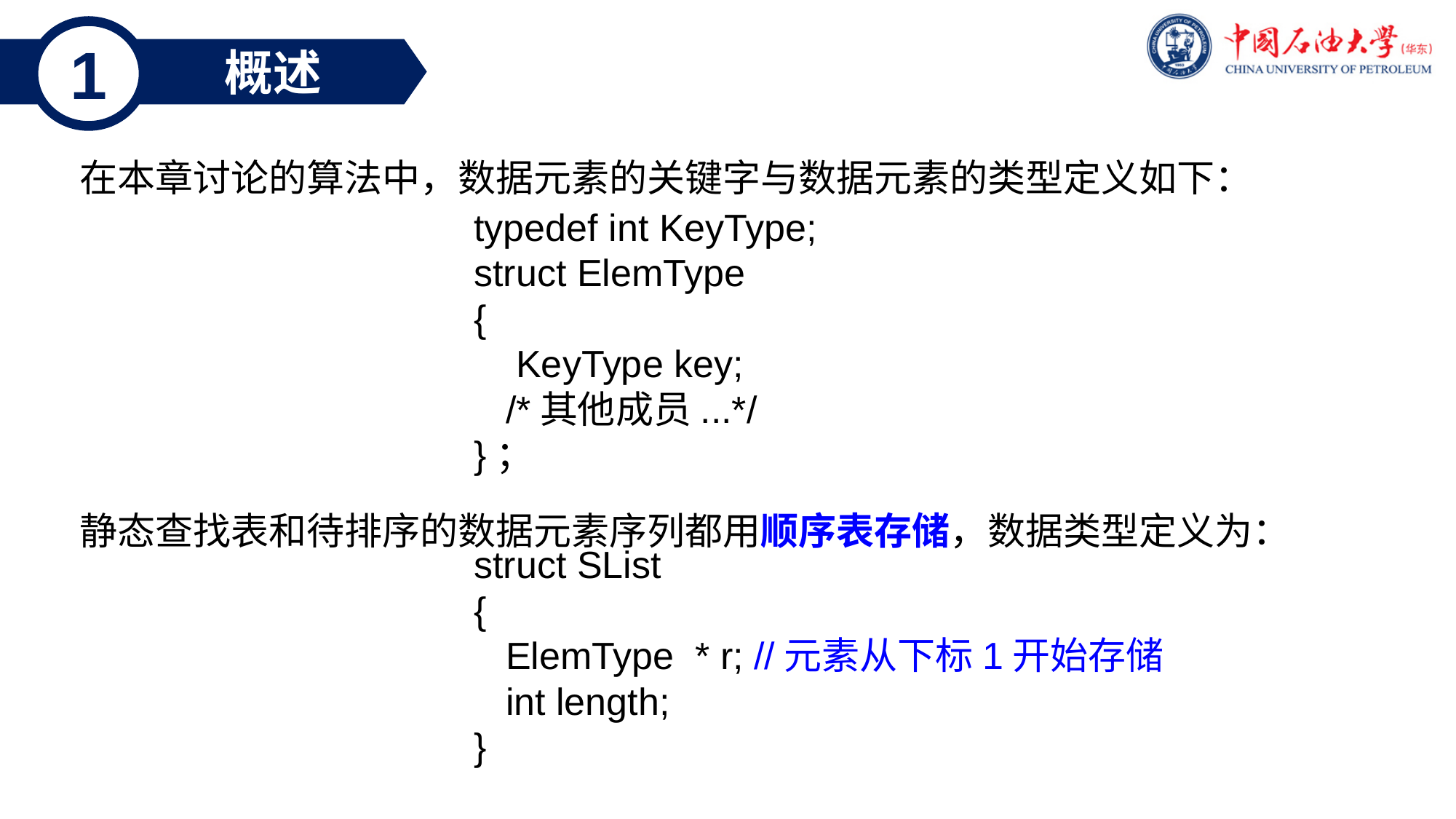

1
概述
在本章讨论的算法中，数据元素的关键字与数据元素的类型定义如下：

静态查找表和待排序的数据元素序列都用顺序表存储，数据类型定义为：
typedef int KeyType;
struct ElemType
{
    KeyType key;
   /*其他成员...*/
}；
struct SList
{
   ElemType  * r; //元素从下标1开始存储
   int length;
}